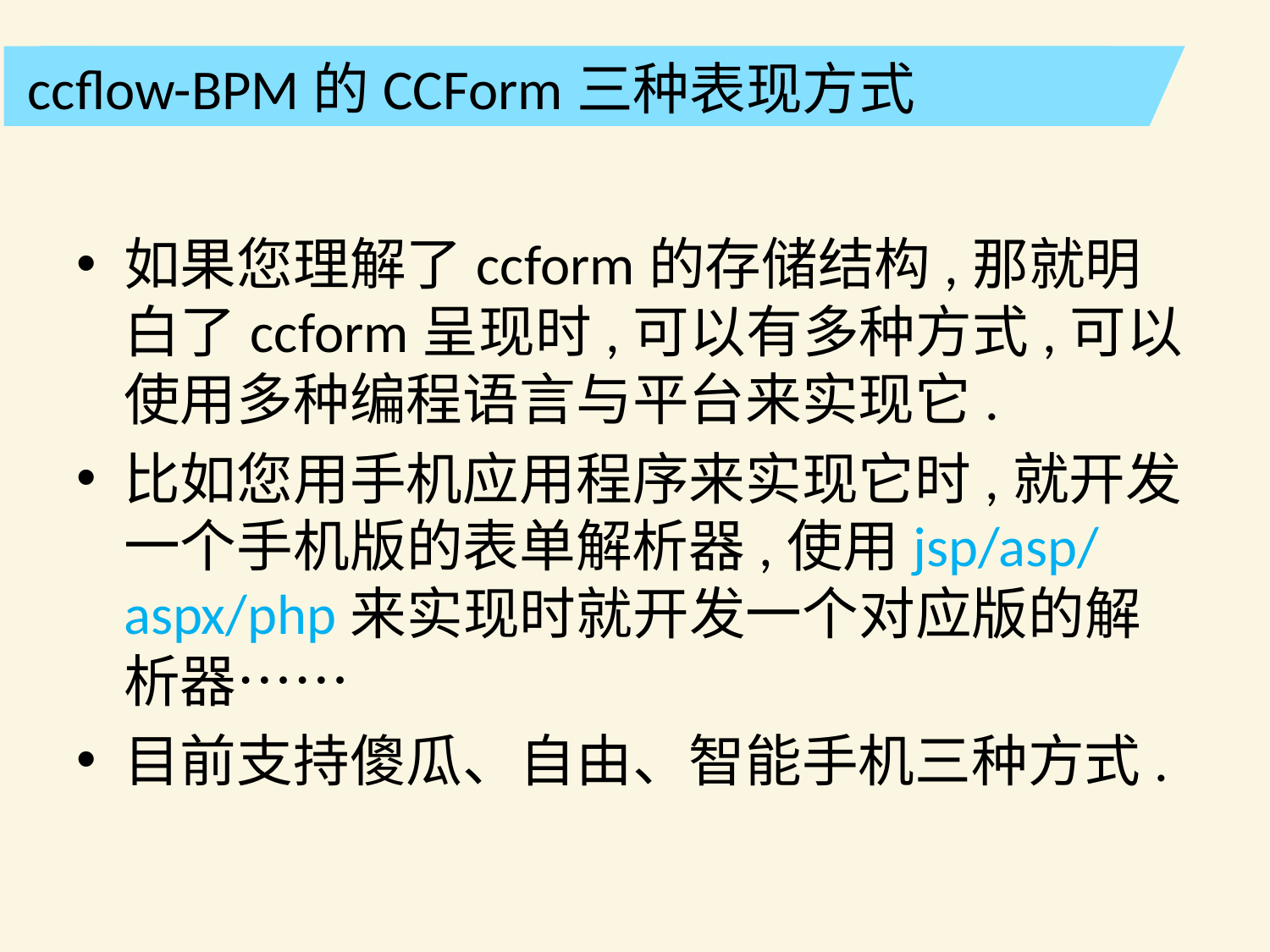

ccflow-BPM的CCForm三种表现方式
如果您理解了ccform的存储结构,那就明白了ccform呈现时,可以有多种方式,可以使用多种编程语言与平台来实现它.
比如您用手机应用程序来实现它时,就开发一个手机版的表单解析器,使用jsp/asp/aspx/php来实现时就开发一个对应版的解析器……
目前支持傻瓜、自由、智能手机三种方式.